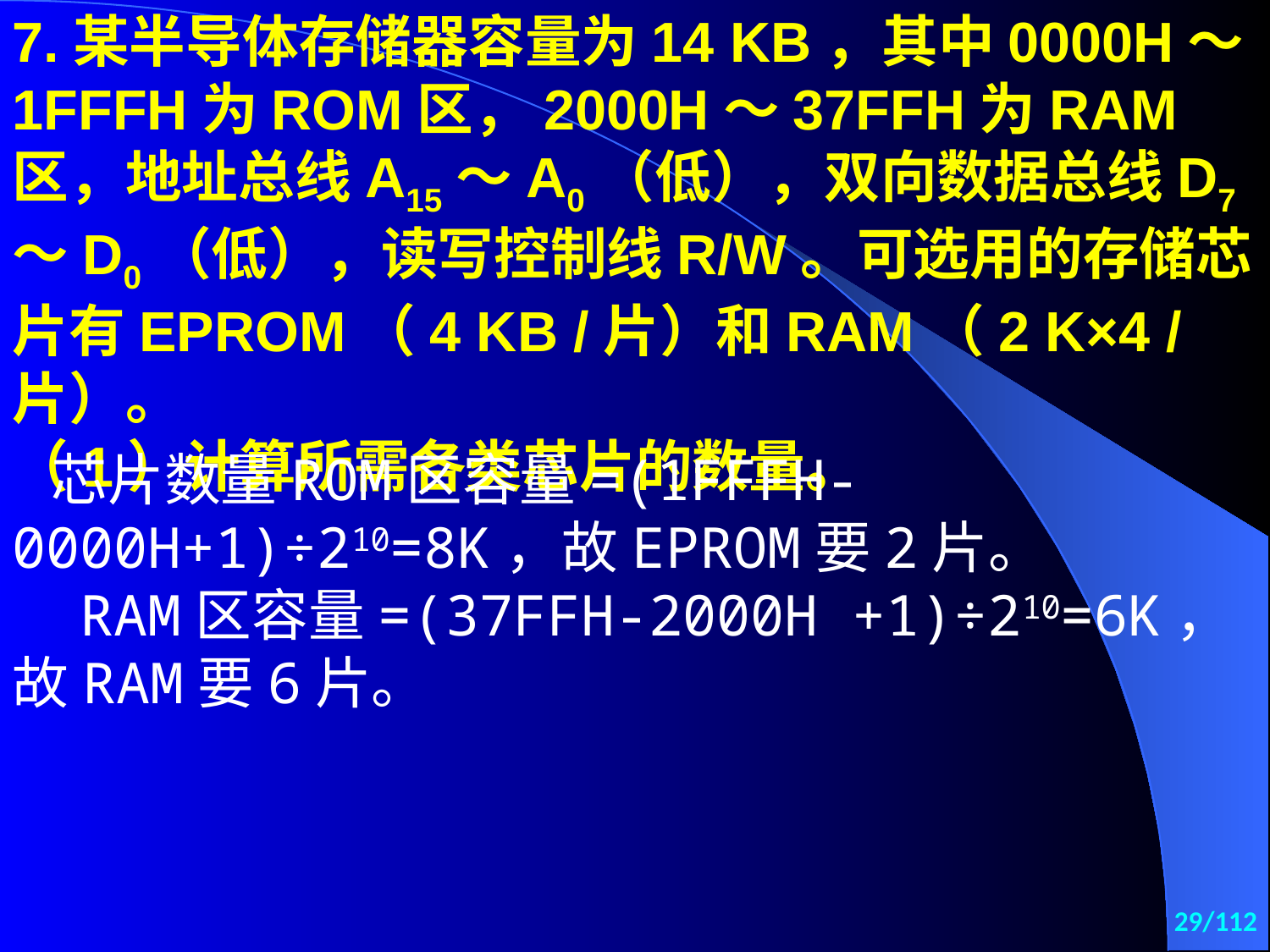

7.某半导体存储器容量为14 KB，其中0000H～1FFFH为ROM区，2000H～37FFH为RAM区，地址总线A15～A0（低），双向数据总线D7～D0（低），读写控制线R/W。可选用的存储芯片有EPROM（4 KB /片）和RAM（2 K×4 /片）。
（1）计算所需各类芯片的数量。
  芯片数量ROM区容量=(1FFFH-0000H+1)÷210=8K，故EPROM要2片。
  RAM区容量=(37FFH-2000H +1)÷210=6K，故RAM要6片。
29/112